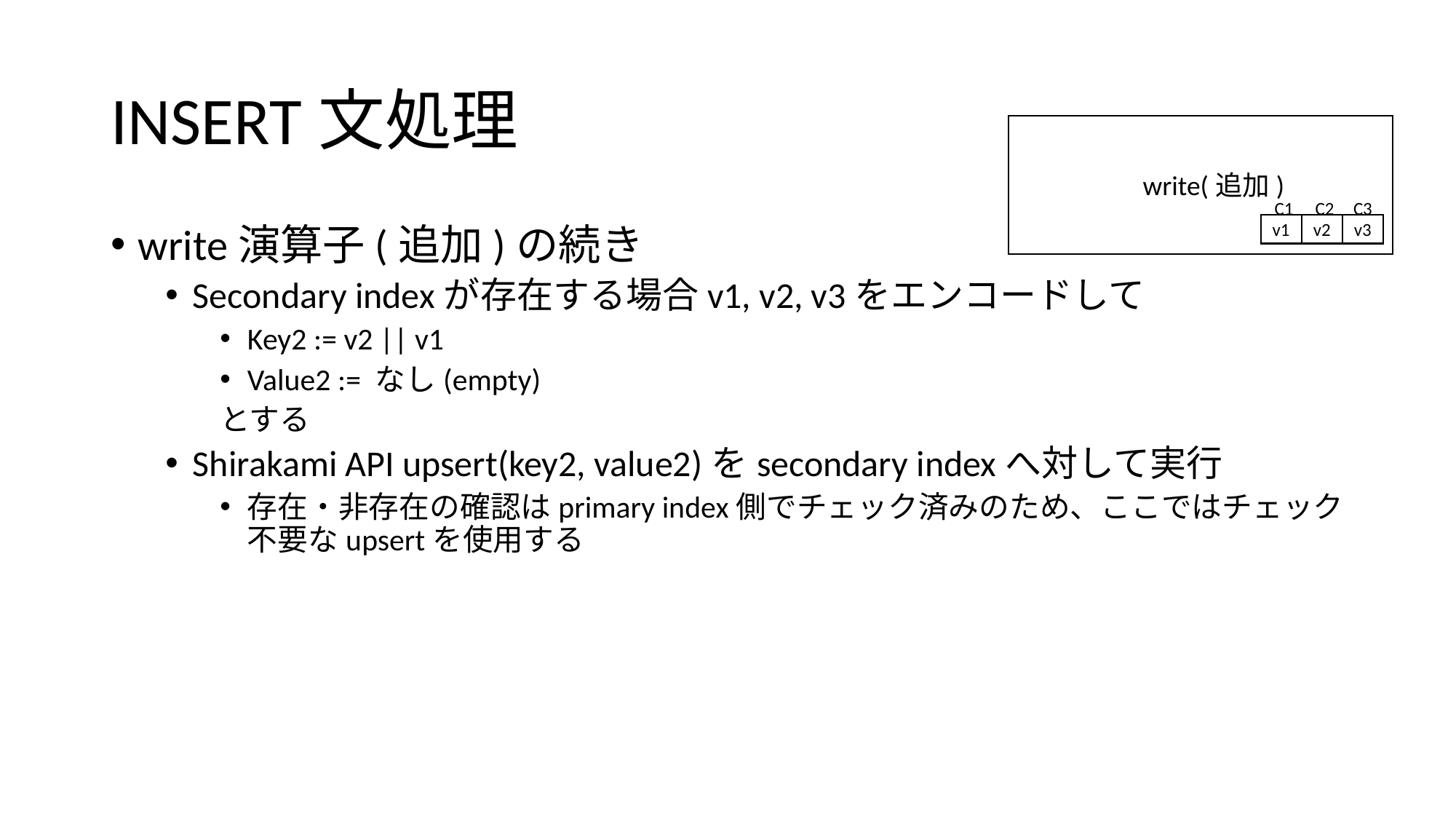

# INSERT文処理
                    write(追加)
C1
C2
C3
v1
v2
v3
write演算子(追加)の続き
Secondary indexが存在する場合v1, v2, v3をエンコードして
Key2 := v2 || v1
Value2 := なし(empty)
とする
Shirakami API upsert(key2, value2)をsecondary indexへ対して実行
存在・非存在の確認はprimary index側でチェック済みのため、ここではチェック不要なupsertを使用する